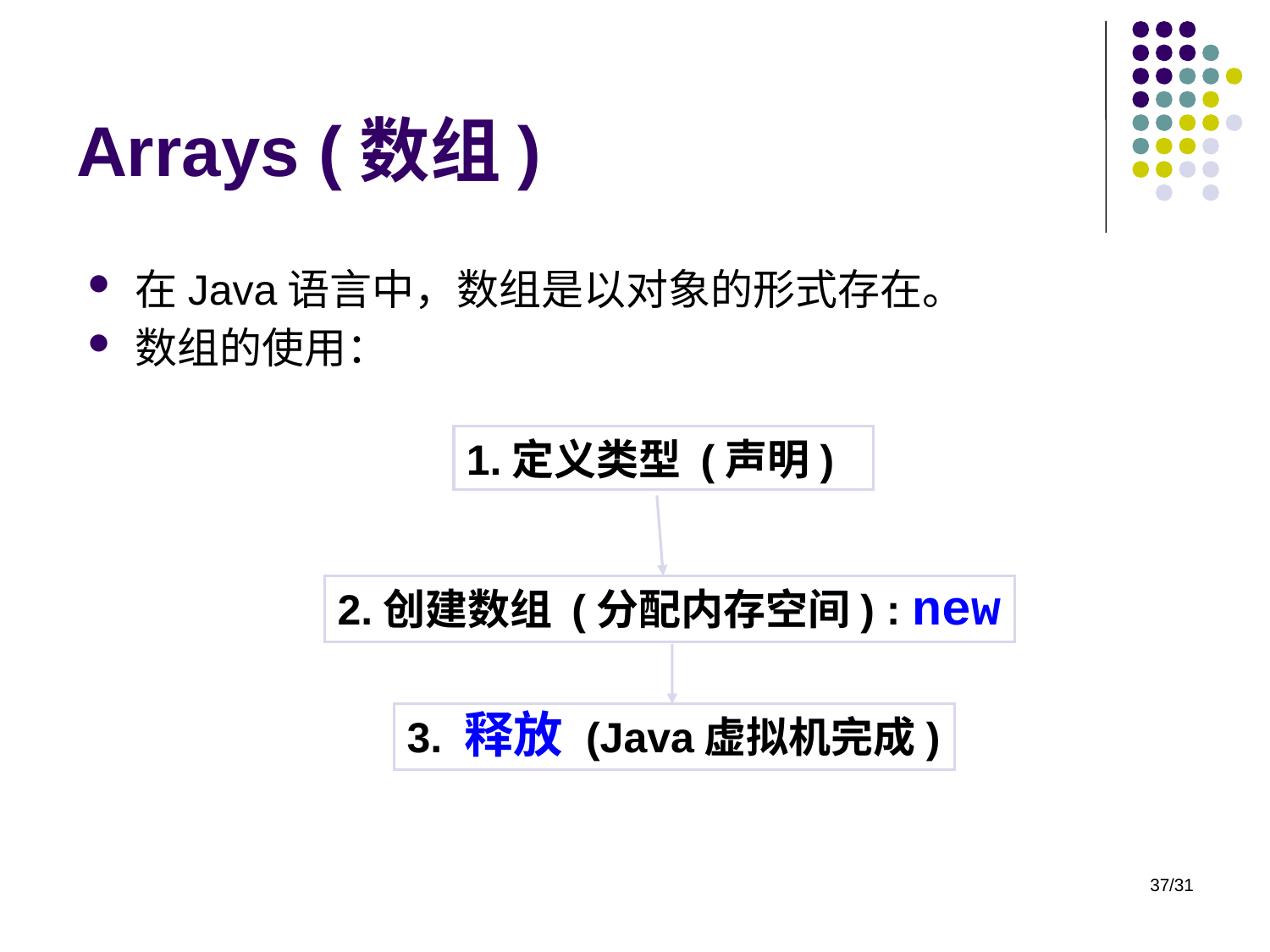

# Arrays (数组)
在Java语言中，数组是以对象的形式存在。
数组的使用：
1.定义类型 (声明)

2.创建数组 (分配内存空间) : new

3. 释放 (Java虚拟机完成)
37/31